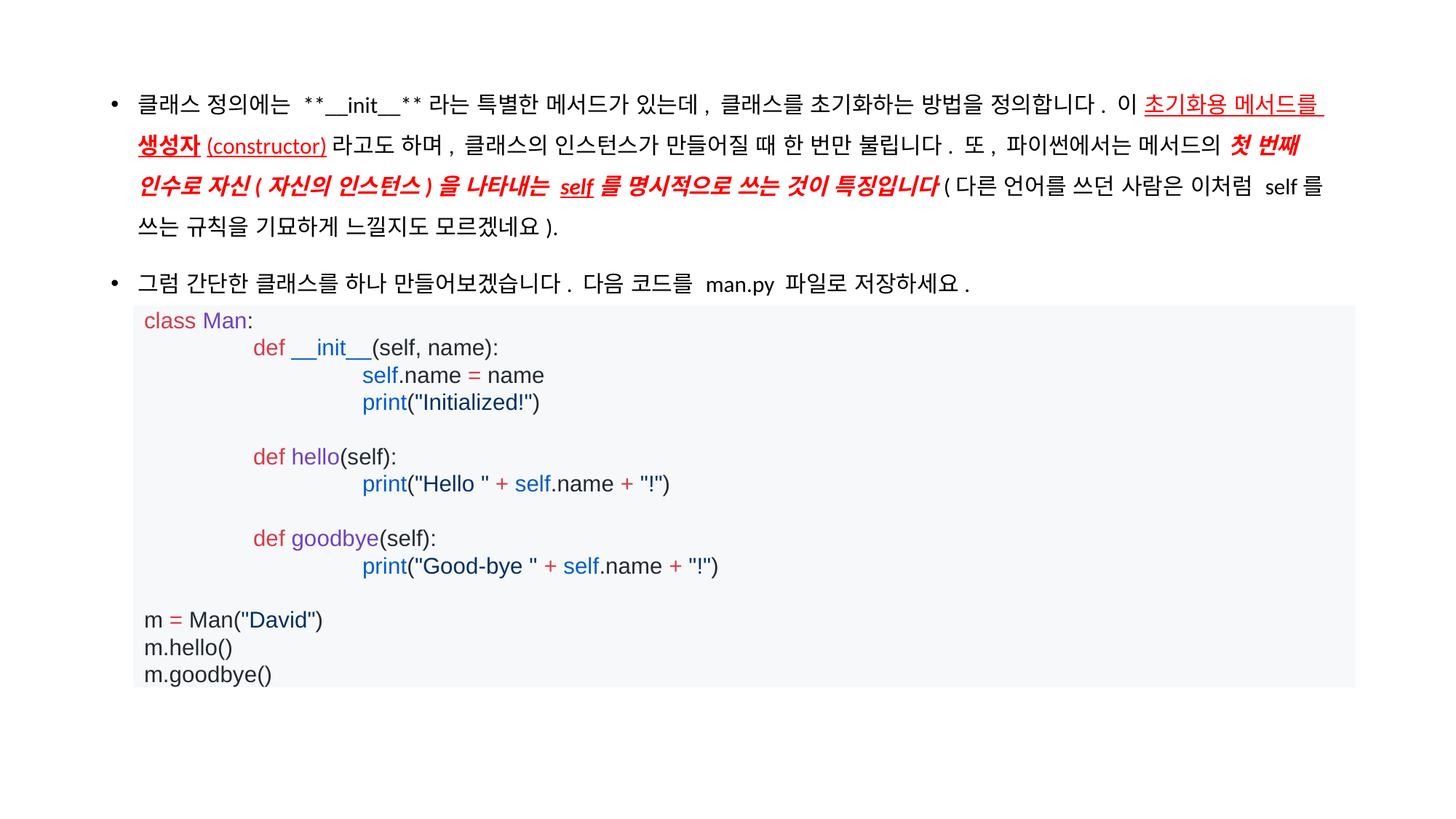

클래스 정의에는 **__init__**라는 특별한 메서드가 있는데, 클래스를 초기화하는 방법을 정의합니다. 이 초기화용 메서드를 생성자(constructor)라고도 하며, 클래스의 인스턴스가 만들어질 때 한 번만 불립니다. 또, 파이썬에서는 메서드의 첫 번째 인수로 자신(자신의 인스턴스)을 나타내는 self를 명시적으로 쓰는 것이 특징입니다(다른 언어를 쓰던 사람은 이처럼 self를 쓰는 규칙을 기묘하게 느낄지도 모르겠네요).
그럼 간단한 클래스를 하나 만들어보겠습니다. 다음 코드를 man.py 파일로 저장하세요.

class Man:
	def __init__(self, name):
		self.name = name
		print("Initialized!")

	def hello(self):
		print("Hello " + self.name + "!")

	def goodbye(self):
		print("Good-bye " + self.name + "!")

m = Man("David")
m.hello()
m.goodbye()